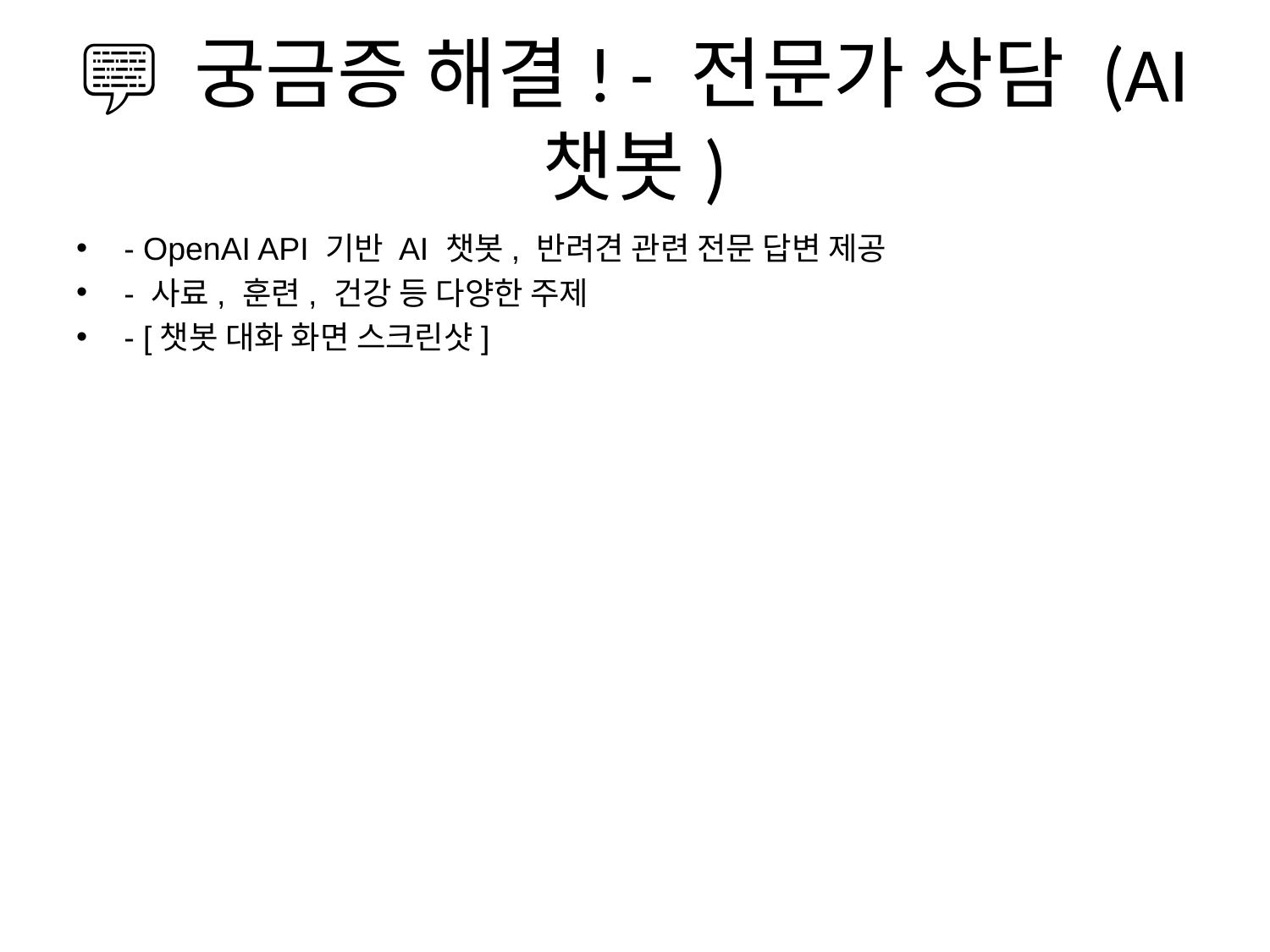

# 💬 궁금증 해결! - 전문가 상담 (AI 챗봇)
- OpenAI API 기반 AI 챗봇, 반려견 관련 전문 답변 제공
- 사료, 훈련, 건강 등 다양한 주제
- [챗봇 대화 화면 스크린샷]